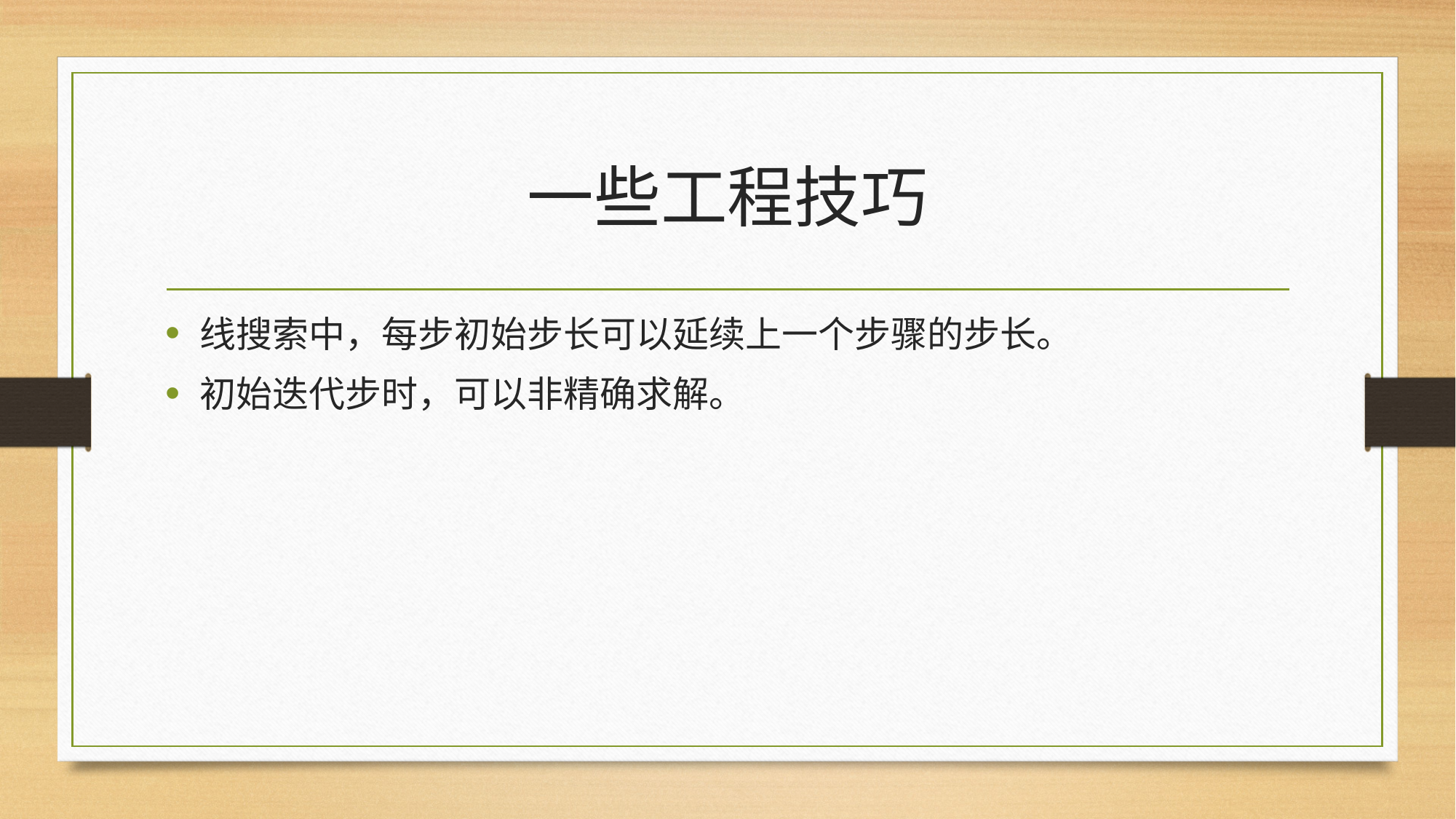

# 一些工程技巧
线搜索中，每步初始步长可以延续上一个步骤的步长。
初始迭代步时，可以非精确求解。